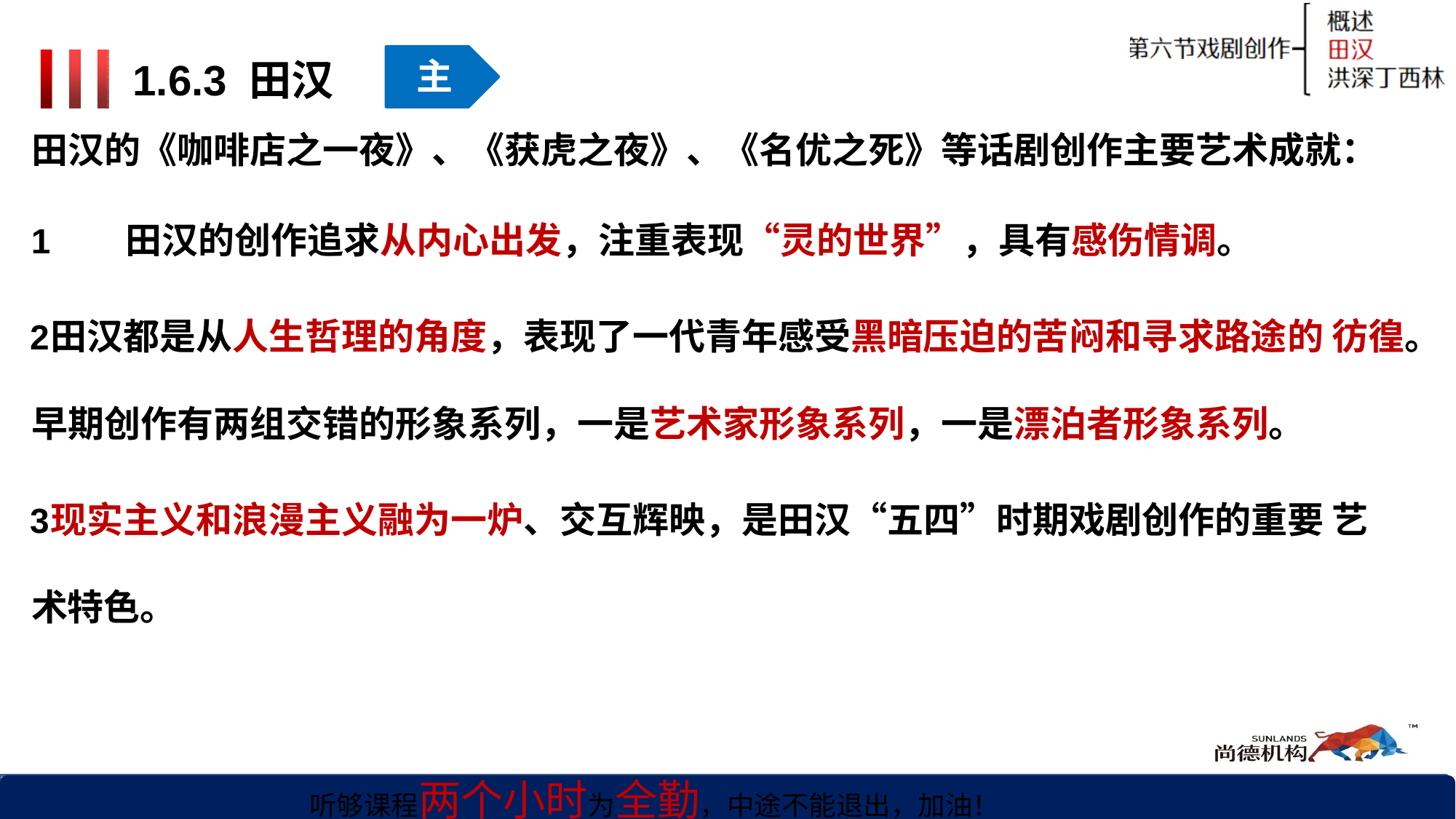

# 1.6.3 田汉
主
田汉的《咖啡店之一夜》、《获虎之夜》、《名优之死》等话剧创作主要艺术成就：

田汉的创作追求从内心出发，注重表现“灵的世界”，具有感伤情调。
田汉都是从人生哲理的角度，表现了一代青年感受黑暗压迫的苦闷和寻求路途的 彷徨。早期创作有两组交错的形象系列，一是艺术家形象系列，一是漂泊者形象系列。
现实主义和浪漫主义融为一炉、交互辉映，是田汉“五四”时期戏剧创作的重要 艺术特色。

听够课程两个小时为全勤，中途不能退出，加油！